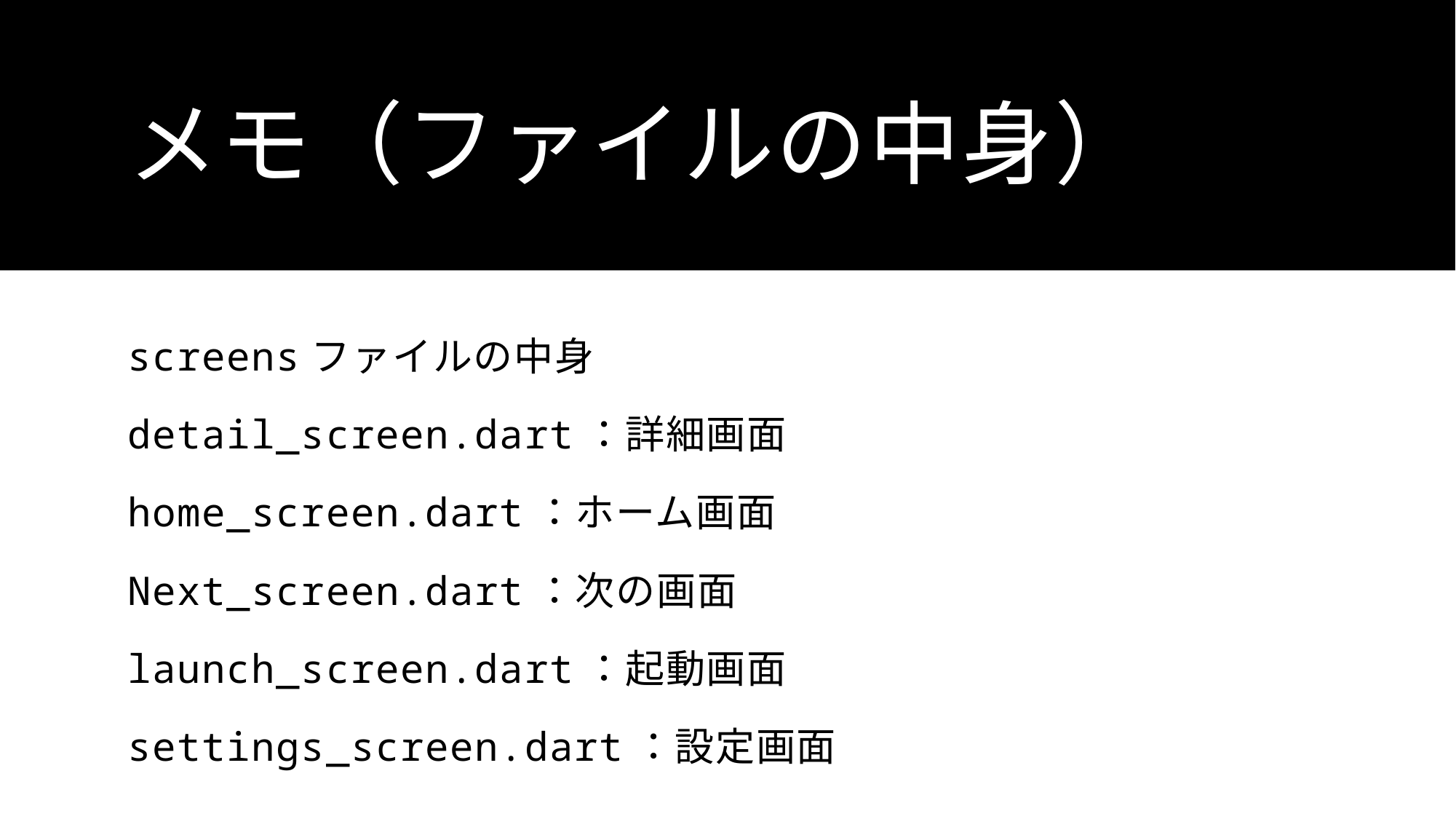

# メモ（ファイルの中身）
screensファイルの中身
detail_screen.dart：詳細画面
home_screen.dart：ホーム画面
Next_screen.dart：次の画面
launch_screen.dart：起動画面
settings_screen.dart：設定画面